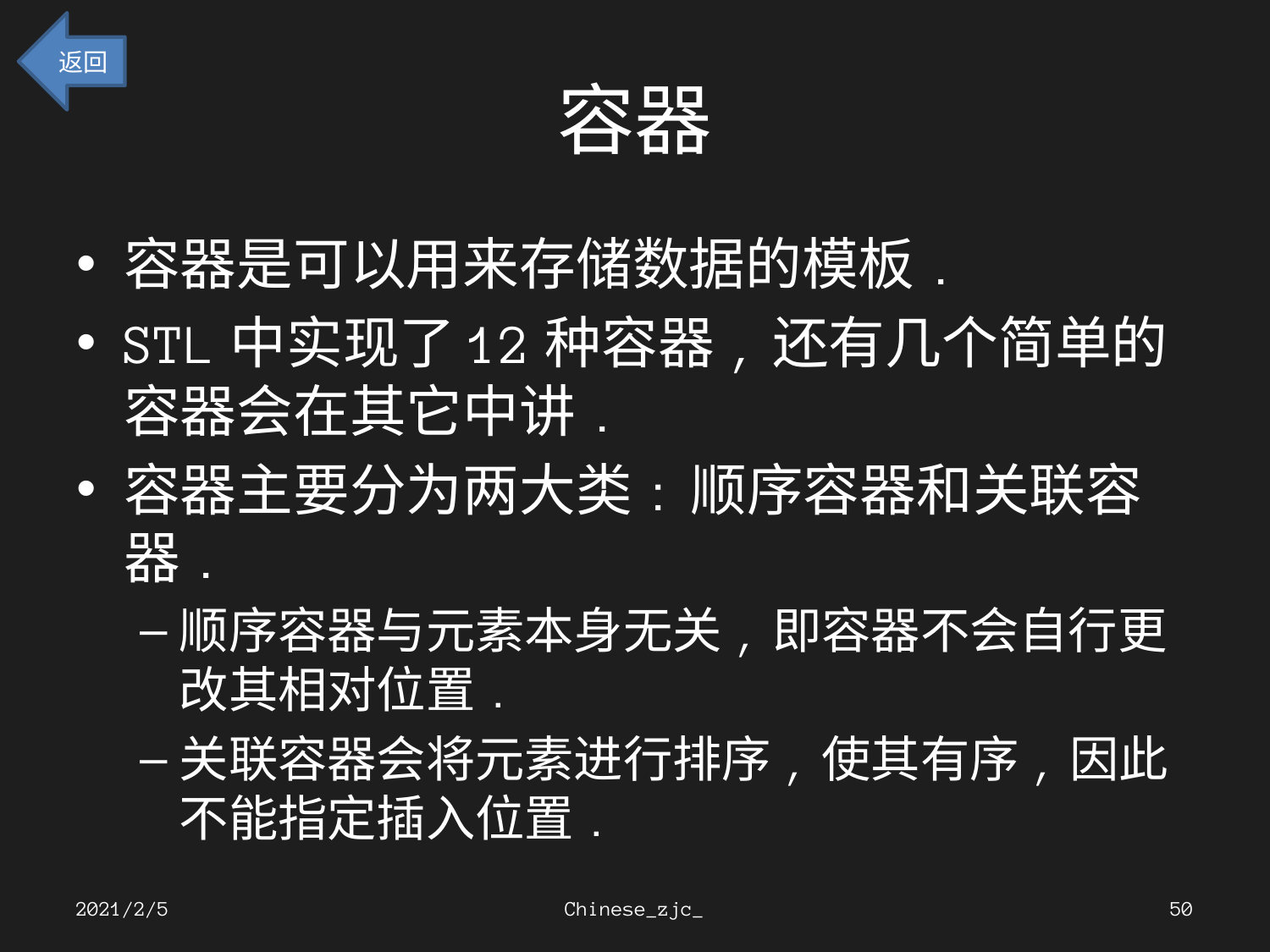

返回
# 容器
容器是可以用来存储数据的模板.
STL中实现了12种容器,还有几个简单的容器会在其它中讲.
容器主要分为两大类:顺序容器和关联容器.
顺序容器与元素本身无关,即容器不会自行更改其相对位置.
关联容器会将元素进行排序,使其有序,因此不能指定插入位置.
2021/2/5
Chinese_zjc_
50